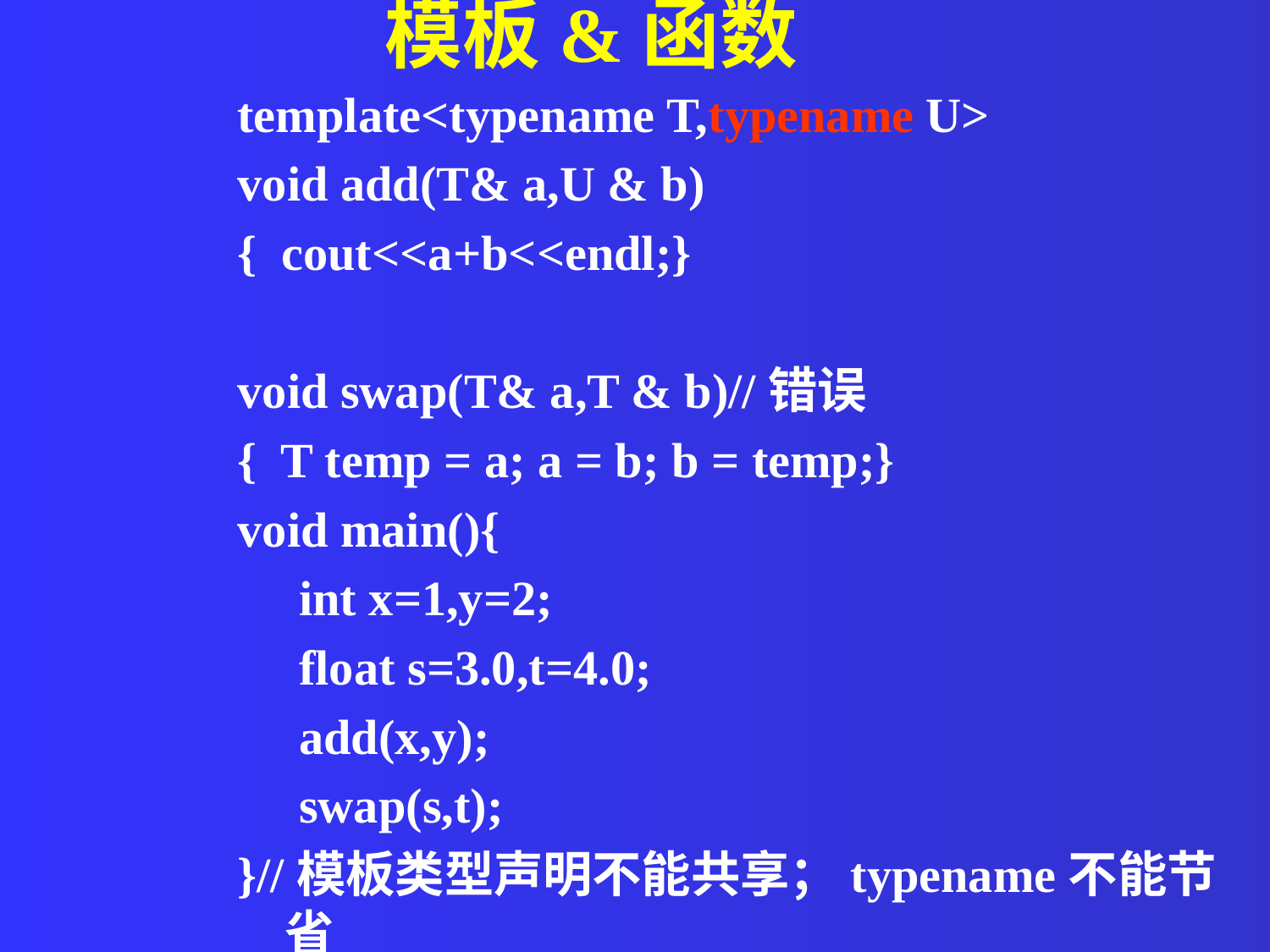

模板&函数
template<typename T,typename U>
void add(T& a,U & b)
{  cout<<a+b<<endl;}

void swap(T& a,T & b)//错误
{  T temp = a; a = b; b = temp;}
void main(){
     int x=1,y=2;
     float s=3.0,t=4.0;
     add(x,y);
     swap(s,t);
}//模板类型声明不能共享；typename不能节省